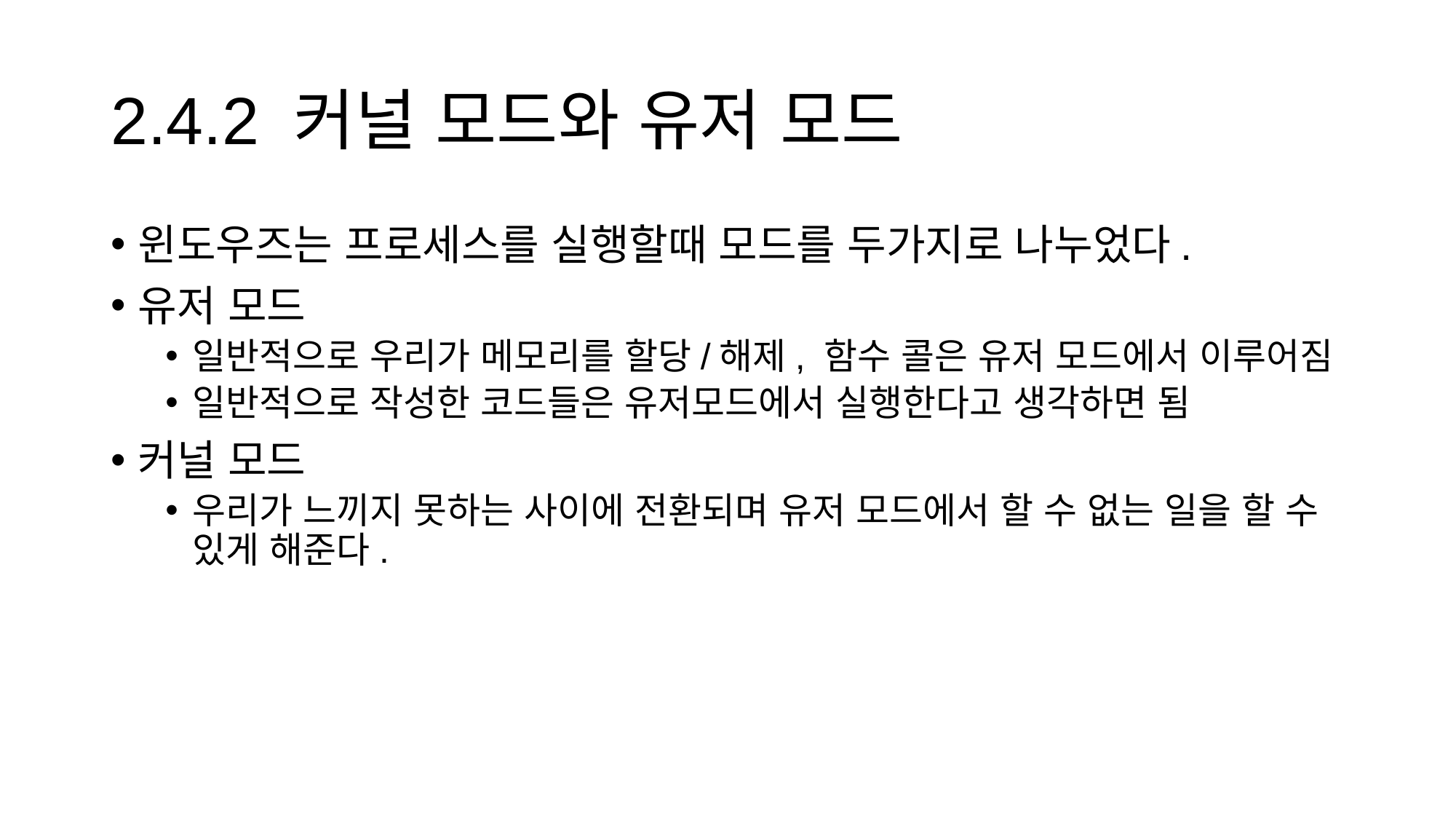

# 2.4.2 커널 모드와 유저 모드
윈도우즈는 프로세스를 실행할때 모드를 두가지로 나누었다.
유저 모드
일반적으로 우리가 메모리를 할당/해제, 함수 콜은 유저 모드에서 이루어짐
일반적으로 작성한 코드들은 유저모드에서 실행한다고 생각하면 됨
커널 모드
우리가 느끼지 못하는 사이에 전환되며 유저 모드에서 할 수 없는 일을 할 수 있게 해준다.